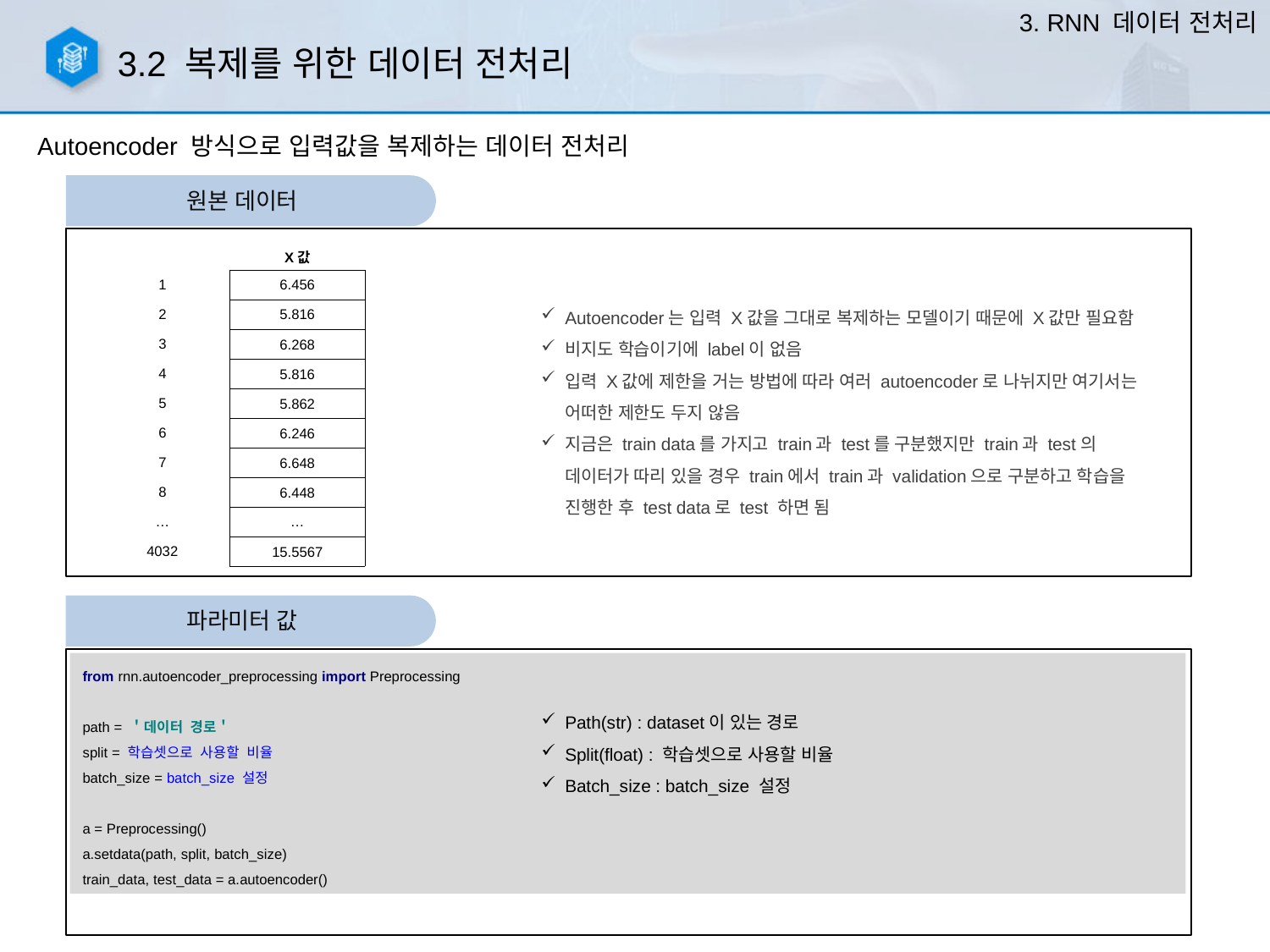

3. RNN 데이터 전처리
3.2 복제를 위한 데이터 전처리
Autoencoder 방식으로 입력값을 복제하는 데이터 전처리

원본 데이터

|  | X값 |
| --- | --- |
| 1 | 6.456 |
| 2 | 5.816 |
| 3 | 6.268 |
| 4 | 5.816 |
| 5 | 5.862 |
| 6 | 6.246 |
| 7 | 6.648 |
| 8 | 6.448 |
| … | … |
| 4032 | 15.5567 |
Autoencoder는 입력 X값을 그대로 복제하는 모델이기 때문에 X값만 필요함
비지도 학습이기에 label이 없음
입력 X값에 제한을 거는 방법에 따라 여러 autoencoder로 나뉘지만 여기서는 어떠한 제한도 두지 않음
지금은 train data를 가지고 train과 test를 구분했지만 train과 test의 데이터가 따리 있을 경우 train에서 train과 validation으로 구분하고 학습을 진행한 후 test data로 test 하면 됨

파라미터 값

from rnn.autoencoder_preprocessing import Preprocessing
path = ＇데이터 경로＇
split = 학습셋으로 사용할 비율
batch_size = batch_size 설정
a = Preprocessing()
a.setdata(path, split, batch_size)
train_data, test_data = a.autoencoder()
Path(str) : dataset이 있는 경로
Split(float) : 학습셋으로 사용할 비율
Batch_size : batch_size 설정